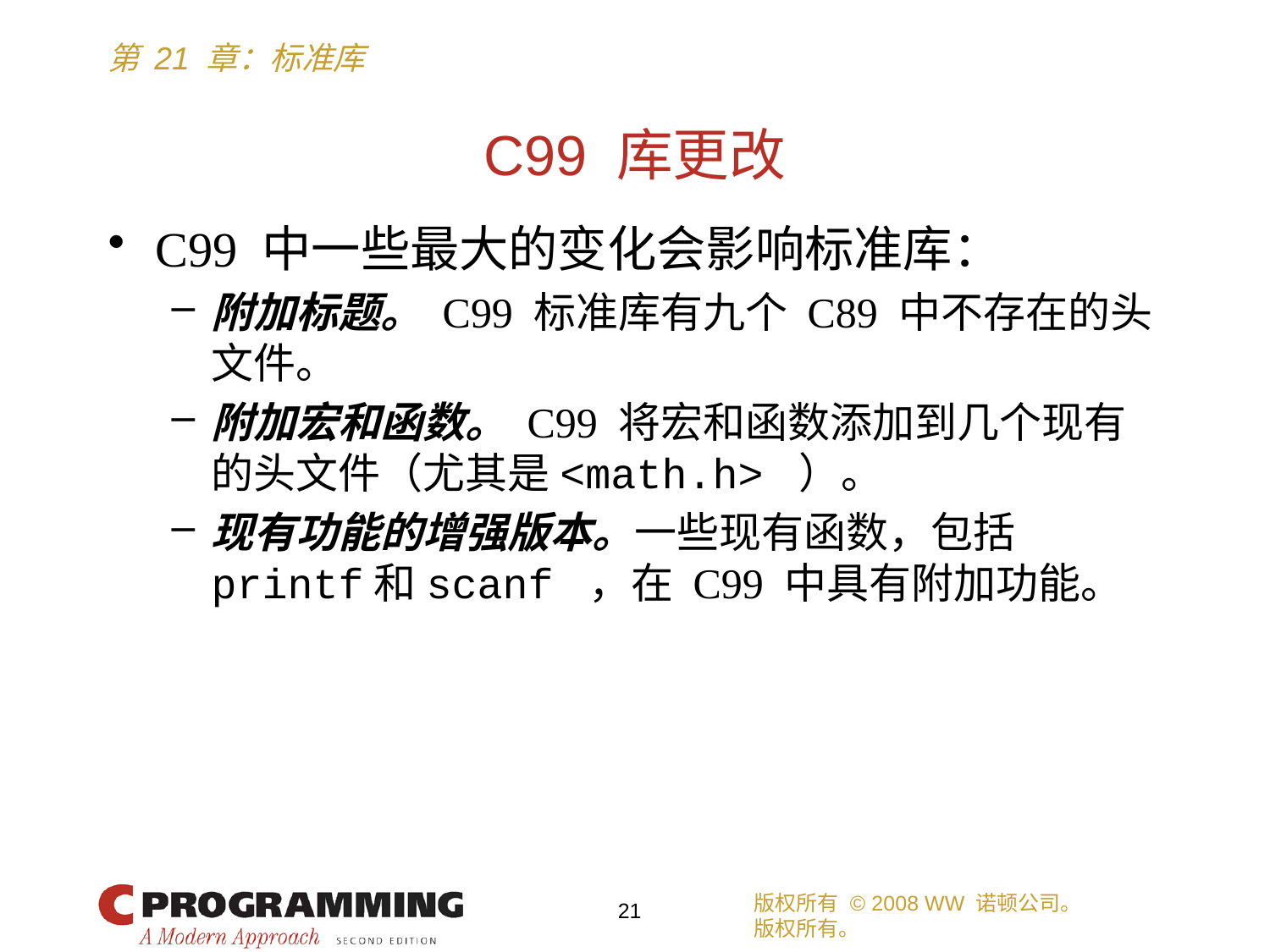

# C99 库更改
C99 中一些最大的变化会影响标准库：
附加标题。 C99 标准库有九个 C89 中不存在的头文件。
附加宏和函数。 C99 将宏和函数添加到几个现有的头文件（尤其是<math.h> ）。
现有功能的增强版本。一些现有函数，包括printf和scanf ，在 C99 中具有附加功能。
版权所有 © 2008 WW 诺顿公司。
版权所有。
21